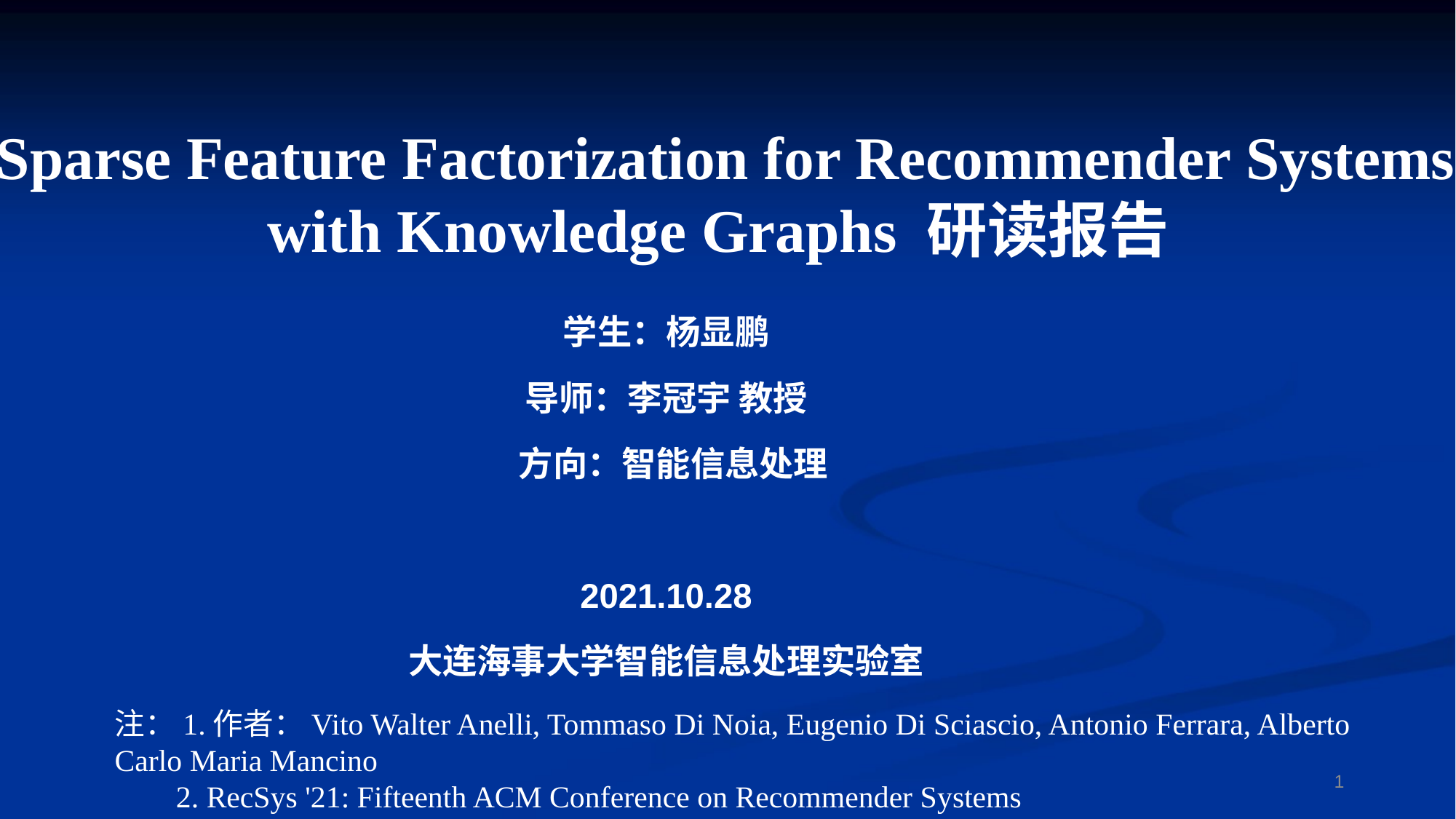

Sparse Feature Factorization for Recommender Systems with Knowledge Graphs 研读报告
学生：杨显鹏
导师：李冠宇 教授
 方向：智能信息处理

2021.10.28
大连海事大学智能信息处理实验室
注：1.作者：Vito Walter Anelli, Tommaso Di Noia, Eugenio Di Sciascio, Antonio Ferrara, Alberto Carlo Maria Mancino
        2. RecSys '21: Fifteenth ACM Conference on Recommender Systems
1